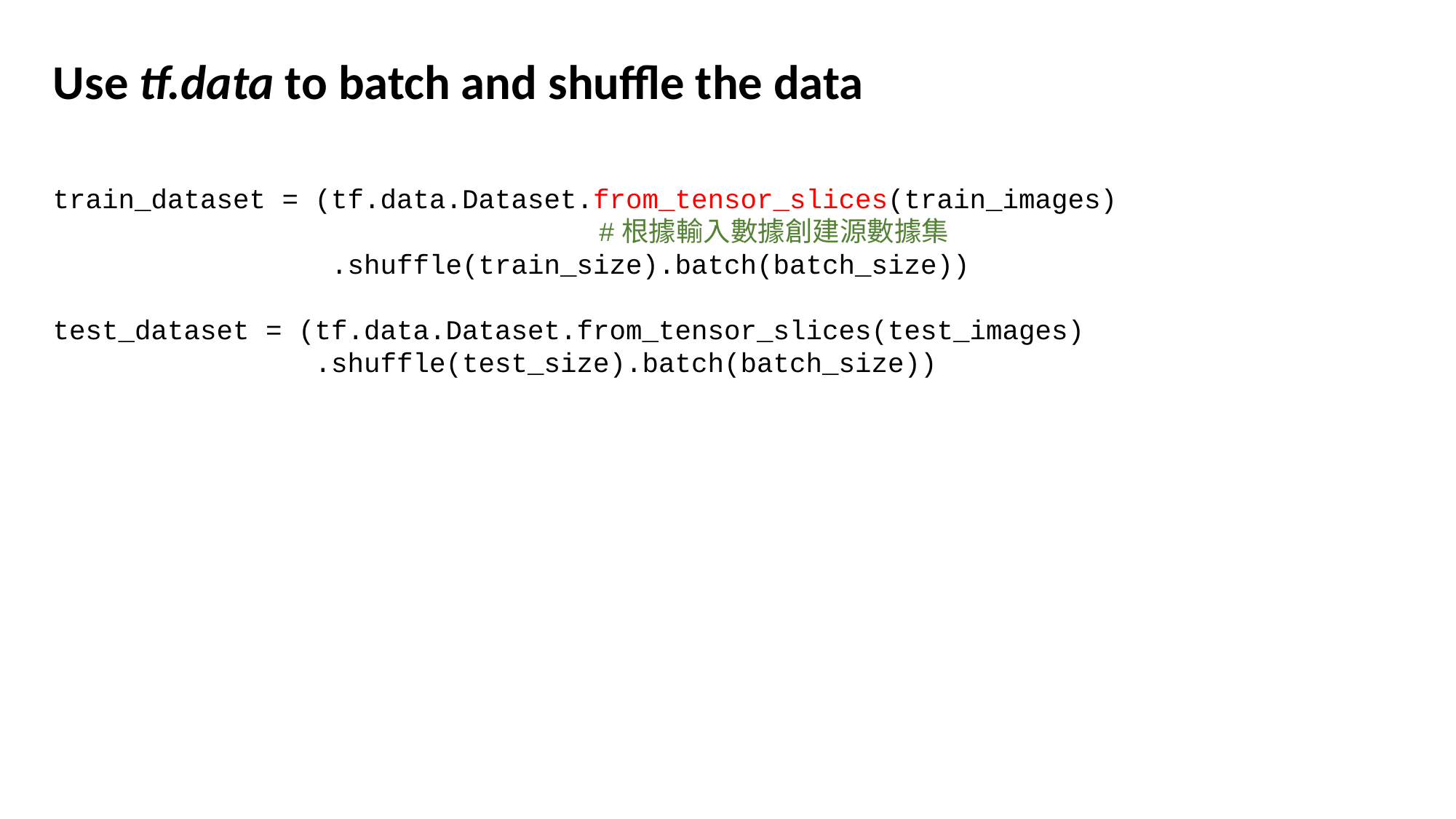

# Use tf.data to batch and shuffle the data
train_dataset = (tf.data.Dataset.from_tensor_slices(train_images)
					#根據輸入數據創建源數據集
                 .shuffle(train_size).batch(batch_size))

test_dataset = (tf.data.Dataset.from_tensor_slices(test_images)
                .shuffle(test_size).batch(batch_size))